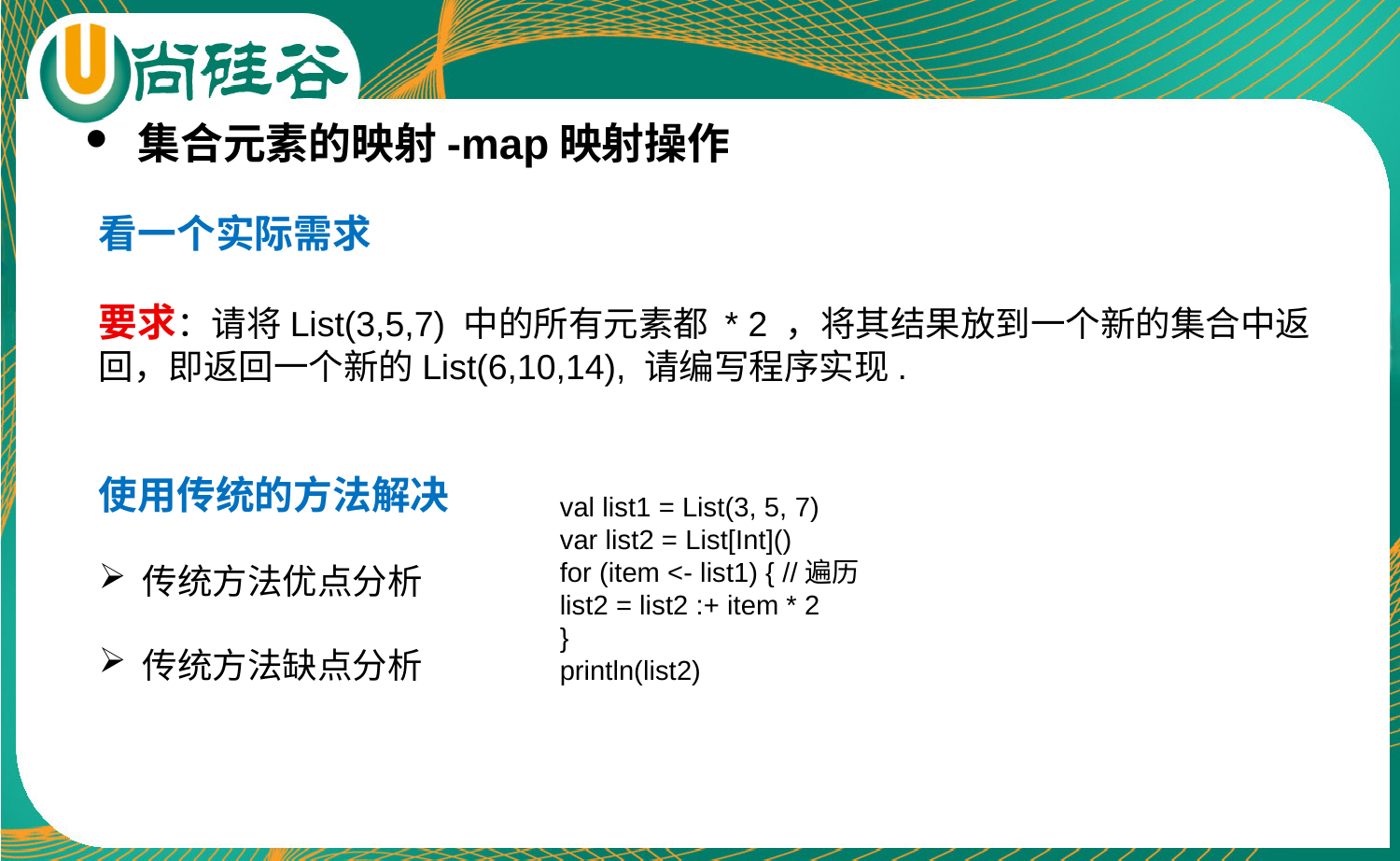

集合元素的映射-map映射操作

看一个实际需求

要求：请将List(3,5,7) 中的所有元素都 * 2 ，将其结果放到一个新的集合中返回，即返回一个新的List(6,10,14), 请编写程序实现.

使用传统的方法解决

传统方法优点分析

传统方法缺点分析

val list1 = List(3, 5, 7)
var list2 = List[Int]()
for (item <- list1) { //遍历
list2 = list2 :+ item * 2
}
println(list2)